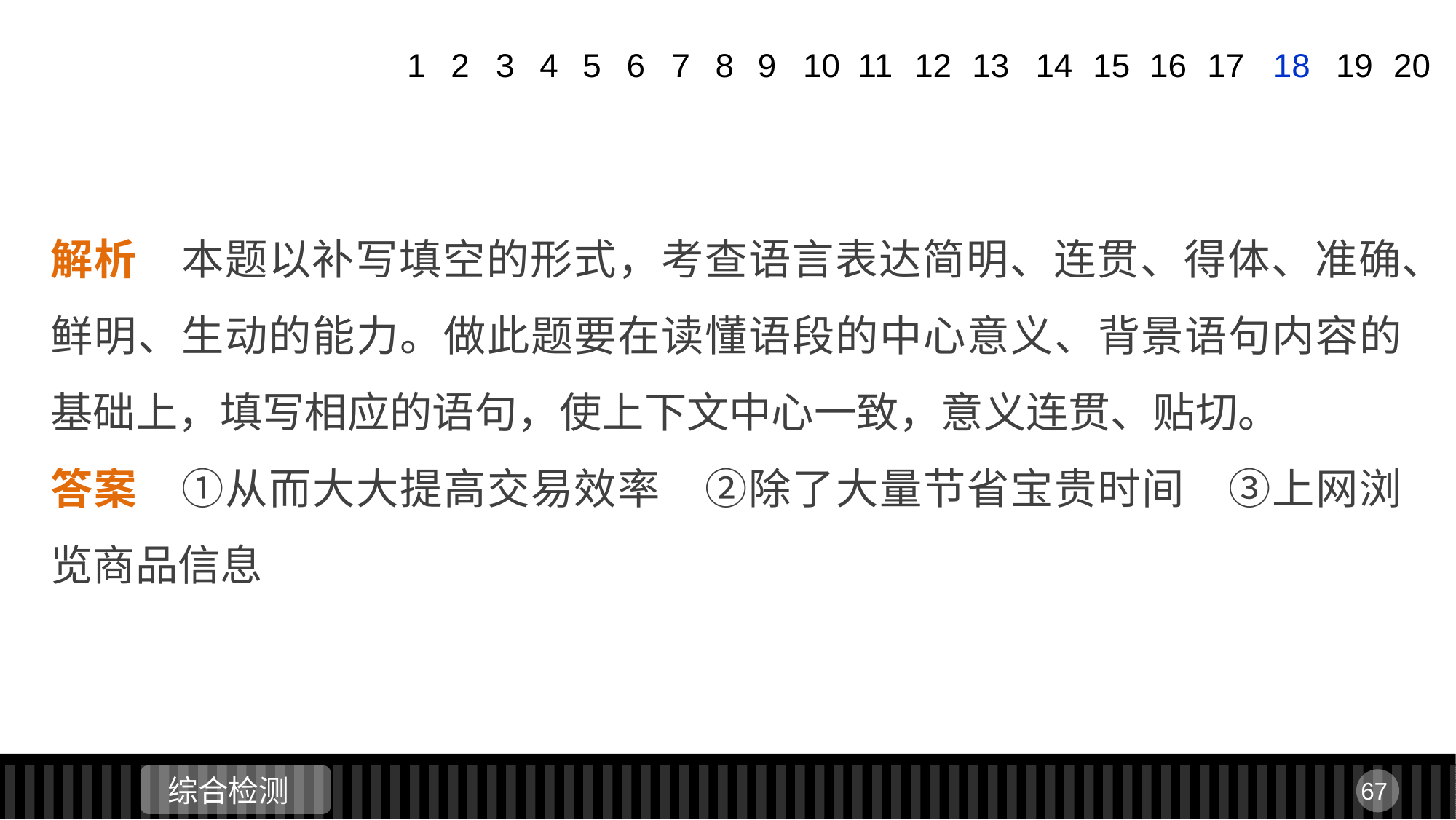

1
2
3
4
5
6
7
8
9
11
12
13
14
15
16
17
18
19
20
10
解析　本题以补写填空的形式，考查语言表达简明、连贯、得体、准确、鲜明、生动的能力。做此题要在读懂语段的中心意义、背景语句内容的基础上，填写相应的语句，使上下文中心一致，意义连贯、贴切。
答案　①从而大大提高交易效率　②除了大量节省宝贵时间　③上网浏览商品信息